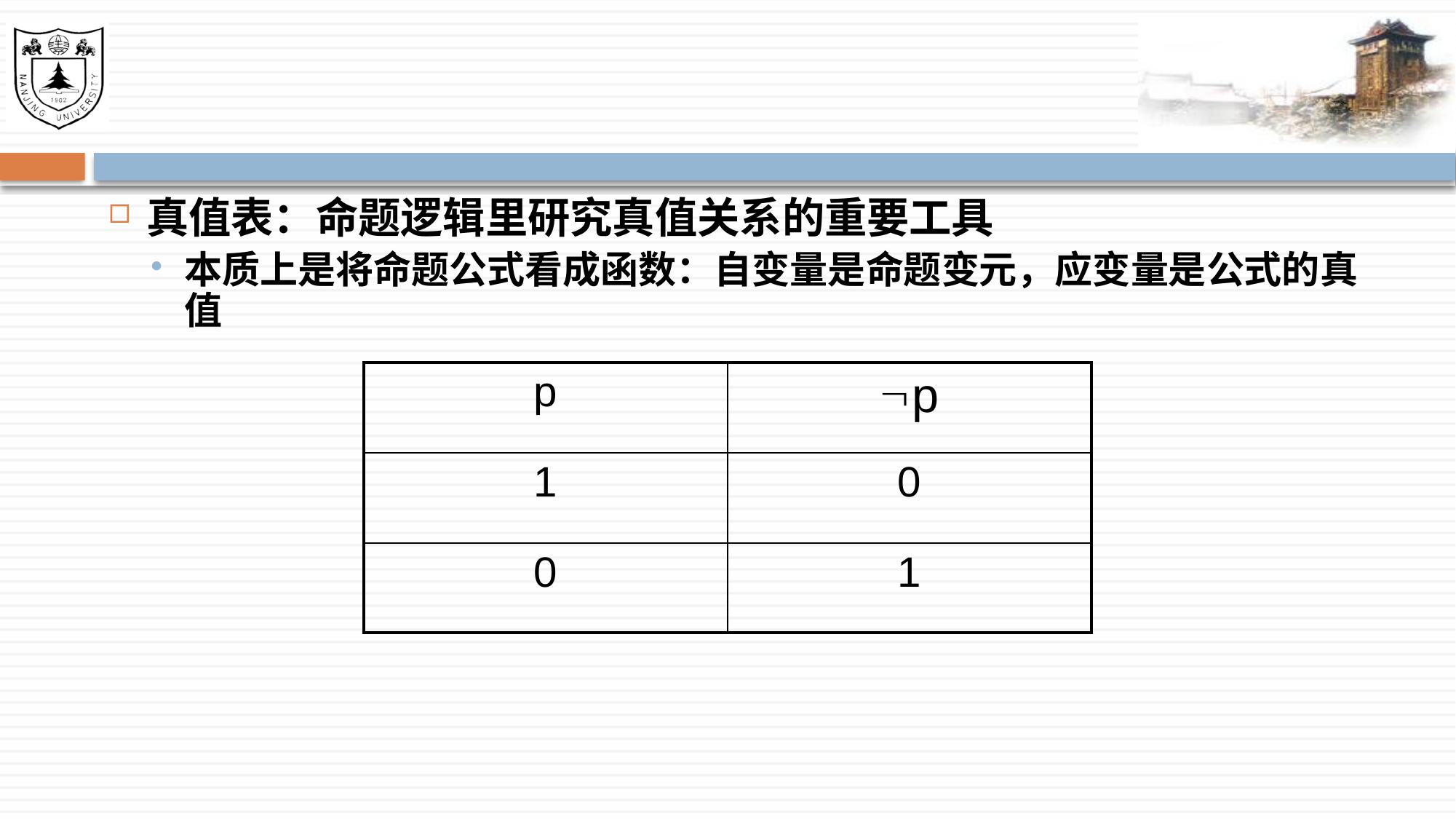

#
真值表：命题逻辑里研究真值关系的重要工具
本质上是将命题公式看成函数：自变量是命题变元，应变量是公式的真值

| p | ¬p |
| --- | --- |
| 1 | 0 |
| 0 | 1 |